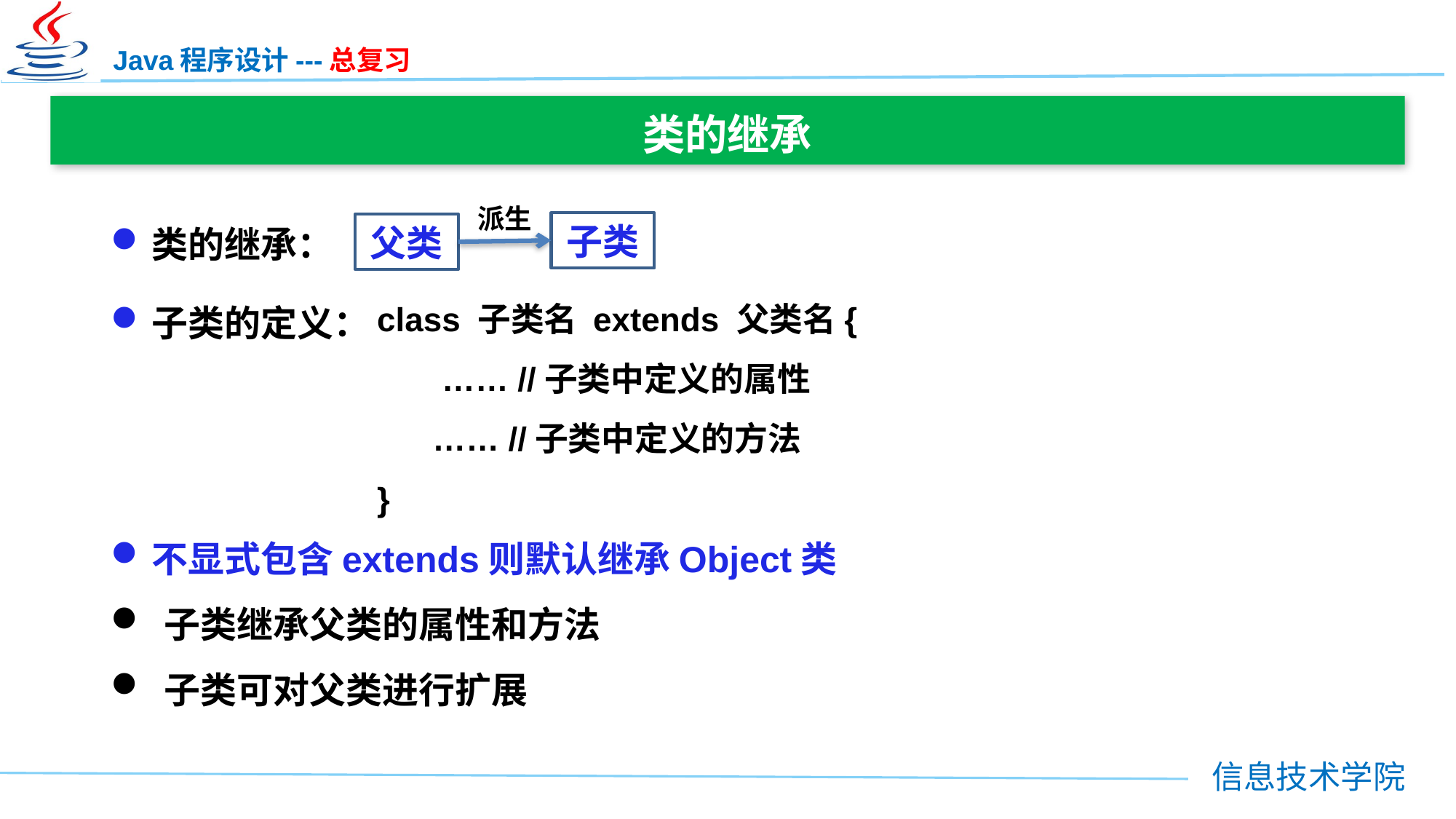

类的继承
类的继承：
子类的定义：

不显式包含extends则默认继承Object类
 子类继承父类的属性和方法
 子类可对父类进行扩展
派生
子类
父类
class 子类名 extends 父类名{
       …… //子类中定义的属性
      …… //子类中定义的方法
}